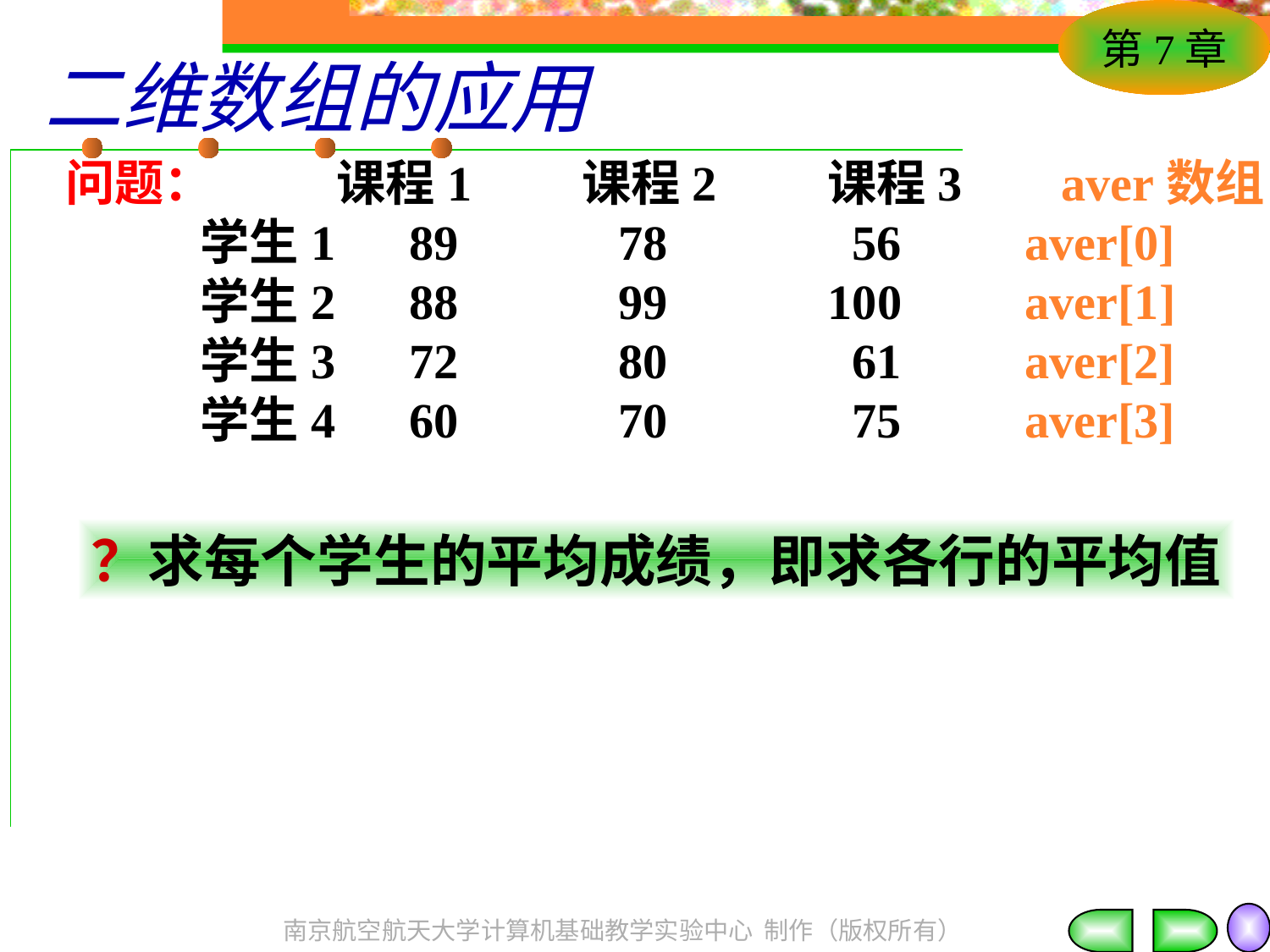

# 二维数组的应用
问题：           课程1        课程2        课程3        aver数组
           学生1      89             78               56          aver[0]
           学生2      88             99             100          aver[1]
           学生3      72             80               61          aver[2]
           学生4      60             70               75          aver[3]
？求每个学生的平均成绩，即求各行的平均值